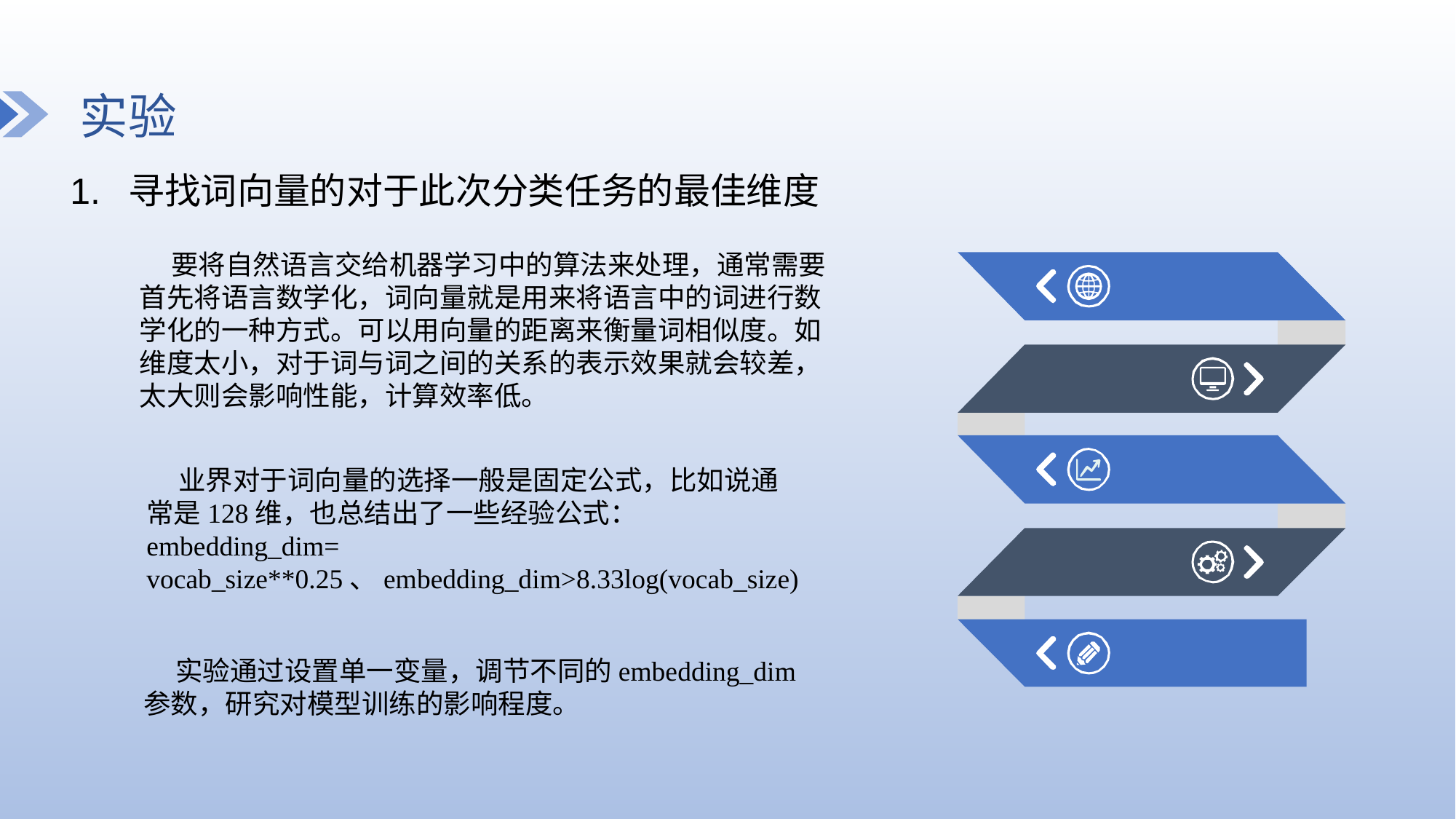

实验

 寻找词向量的对于此次分类任务的最佳维度
要将自然语言交给机器学习中的算法来处理，通常需要首先将语言数学化，词向量就是用来将语言中的词进行数学化的一种方式。可以用向量的距离来衡量词相似度。如维度太小，对于词与词之间的关系的表示效果就会较差，太大则会影响性能，计算效率低。

业界对于词向量的选择一般是固定公式，比如说通常是128维，也总结出了一些经验公式：embedding_dim= vocab_size**0.25、embedding_dim>8.33log(vocab_size)
实验通过设置单一变量，调节不同的embedding_dim参数，研究对模型训练的影响程度。